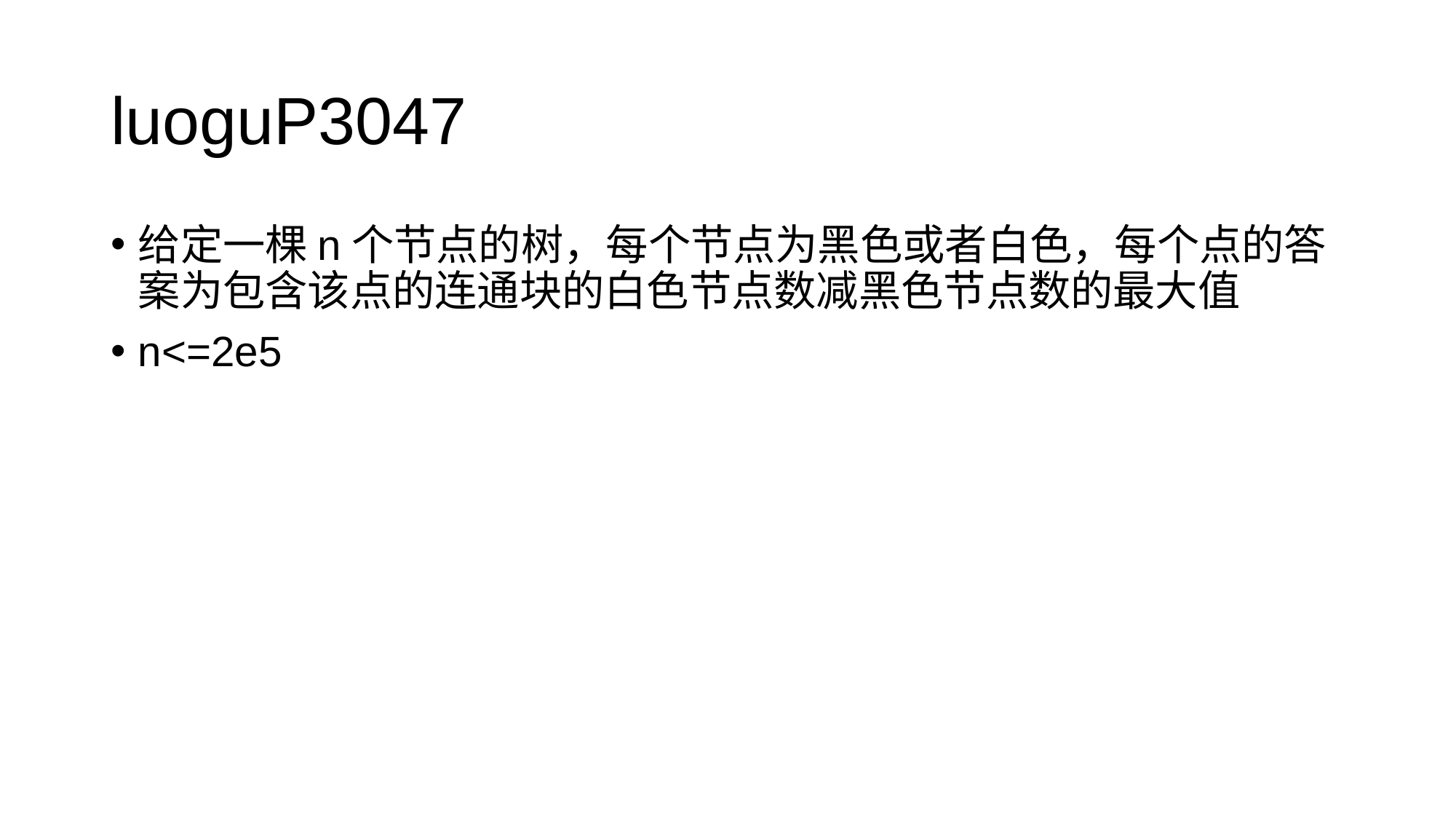

# luoguP3047
给定一棵n个节点的树，每个节点为黑色或者白色，每个点的答案为包含该点的连通块的白色节点数减黑色节点数的最大值
n<=2e5